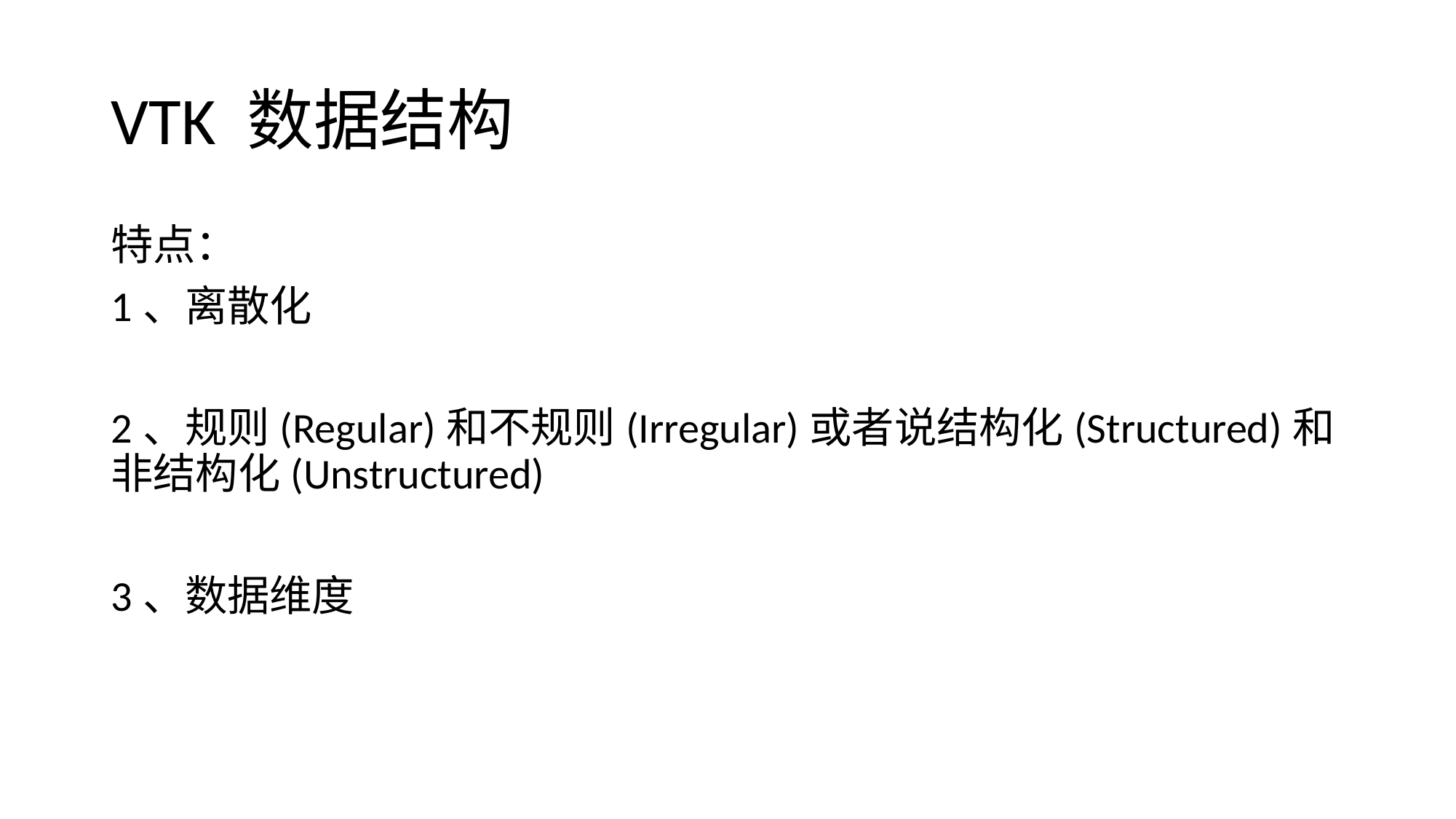

# VTK 数据结构
特点：
1、离散化

2、规则(Regular)和不规则(Irregular)或者说结构化(Structured)和非结构化(Unstructured)

3、数据维度